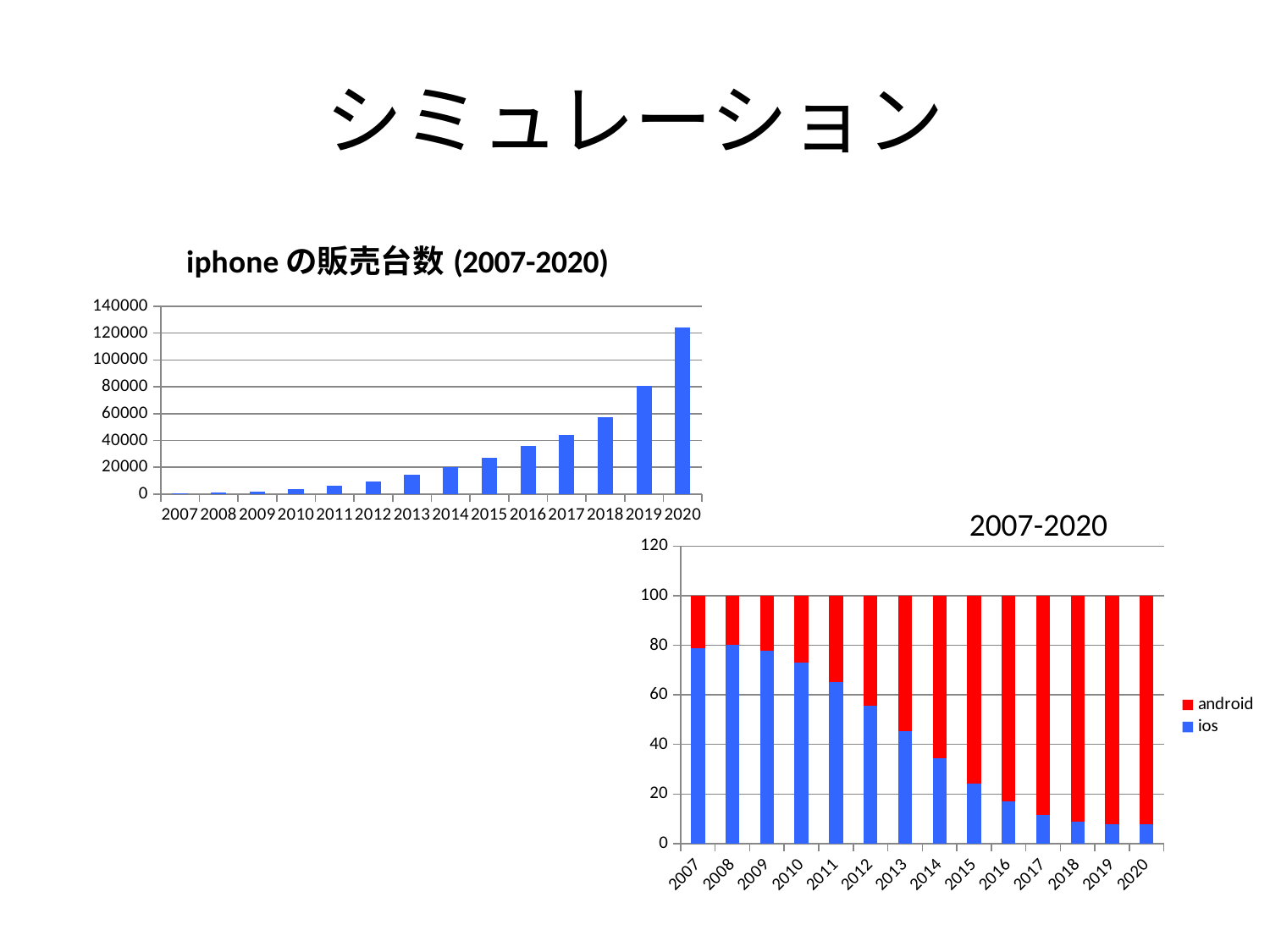

# シミュレーション

### Chart:

| Category |  |
|---|---|
| 2007.0 | 370.0 |
| 2008.0 | 988.0424459999999 |
| 2009.0 | 2050.417034 |
| 2010.0 | 3727.222612 |
| 2011.0 | 6122.212464 |
| 2012.0 | 9545.650692999998 |
| 2013.0 | 14182.864992 |
| 2014.0 | 20079.390128 |
| 2015.0 | 26977.169179 |
| 2016.0 | 35741.380694 |
| 2017.0 | 43942.794885 |
| 2018.0 | 57196.52542599999 |
| 2019.0 | 80592.842117 |
| 2020.0 | 124177.790335 |
2007-2020

### Chart

| Category |  |  |
|---|---|---|
| 2007.0 | 78.723404 | 21.276596 |
| 2008.0 | 80.24121 | 19.75879 |
| 2009.0 | 77.892994 | 22.107006 |
| 2010.0 | 72.969476 | 27.030524 |
| 2011.0 | 65.201422 | 34.798578 |
| 2012.0 | 55.786354 | 44.213646 |
| 2013.0 | 45.231024 | 54.768976 |
| 2014.0 | 34.417004 | 65.58299599999998 |
| 2015.0 | 24.365733 | 75.634267 |
| 2016.0 | 17.094468 | 82.90553199999998 |
| 2017.0 | 11.667739 | 88.332261 |
| 2018.0 | 8.85502 | 91.14498 |
| 2019.0 | 7.694643 | 92.30535699999999 |
| 2020.0 | 7.747894 | 92.252106 |